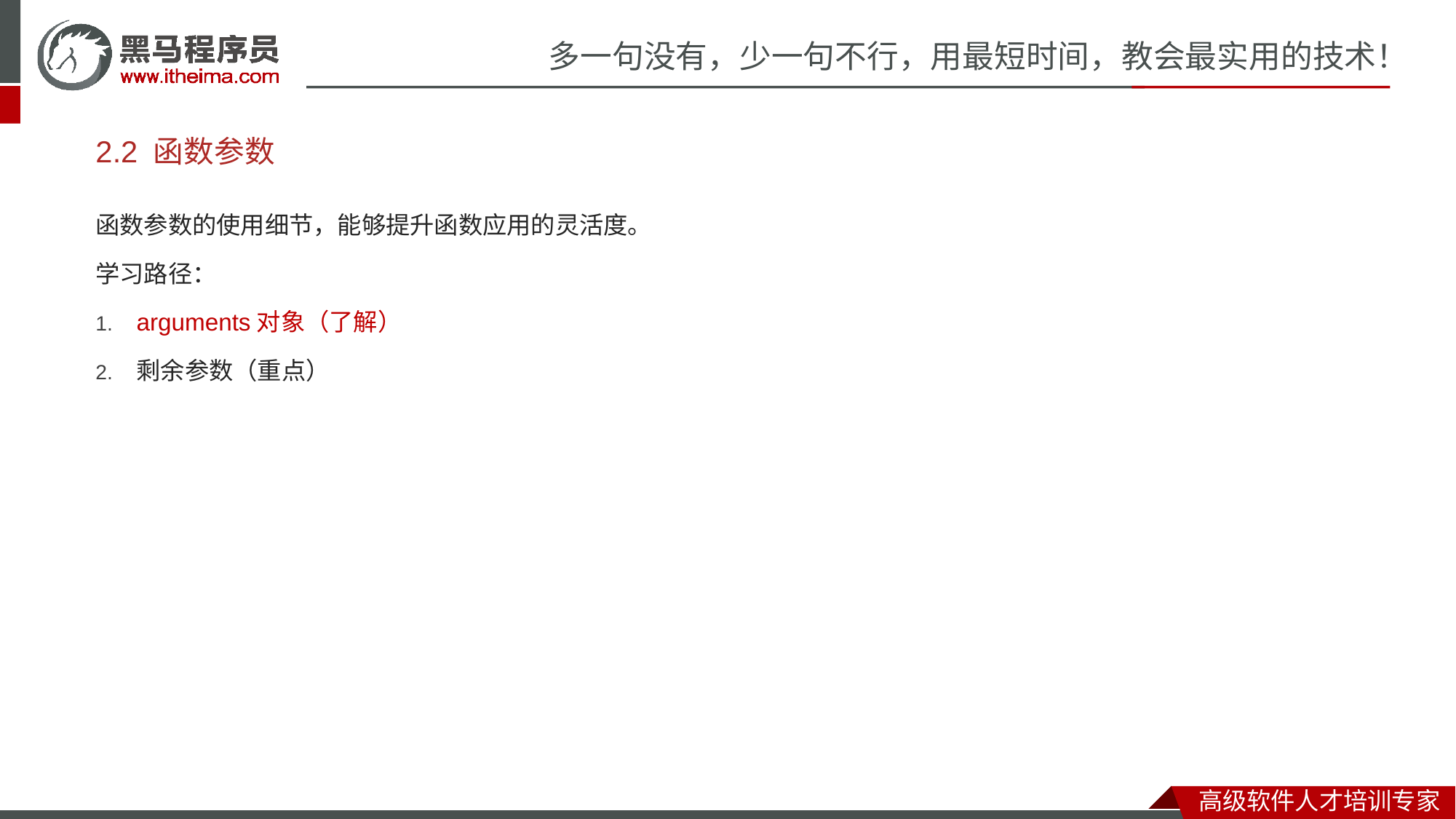

# 2.2 函数参数
函数参数的使用细节，能够提升函数应用的灵活度。
学习路径：
arguments对象（了解）
剩余参数（重点）